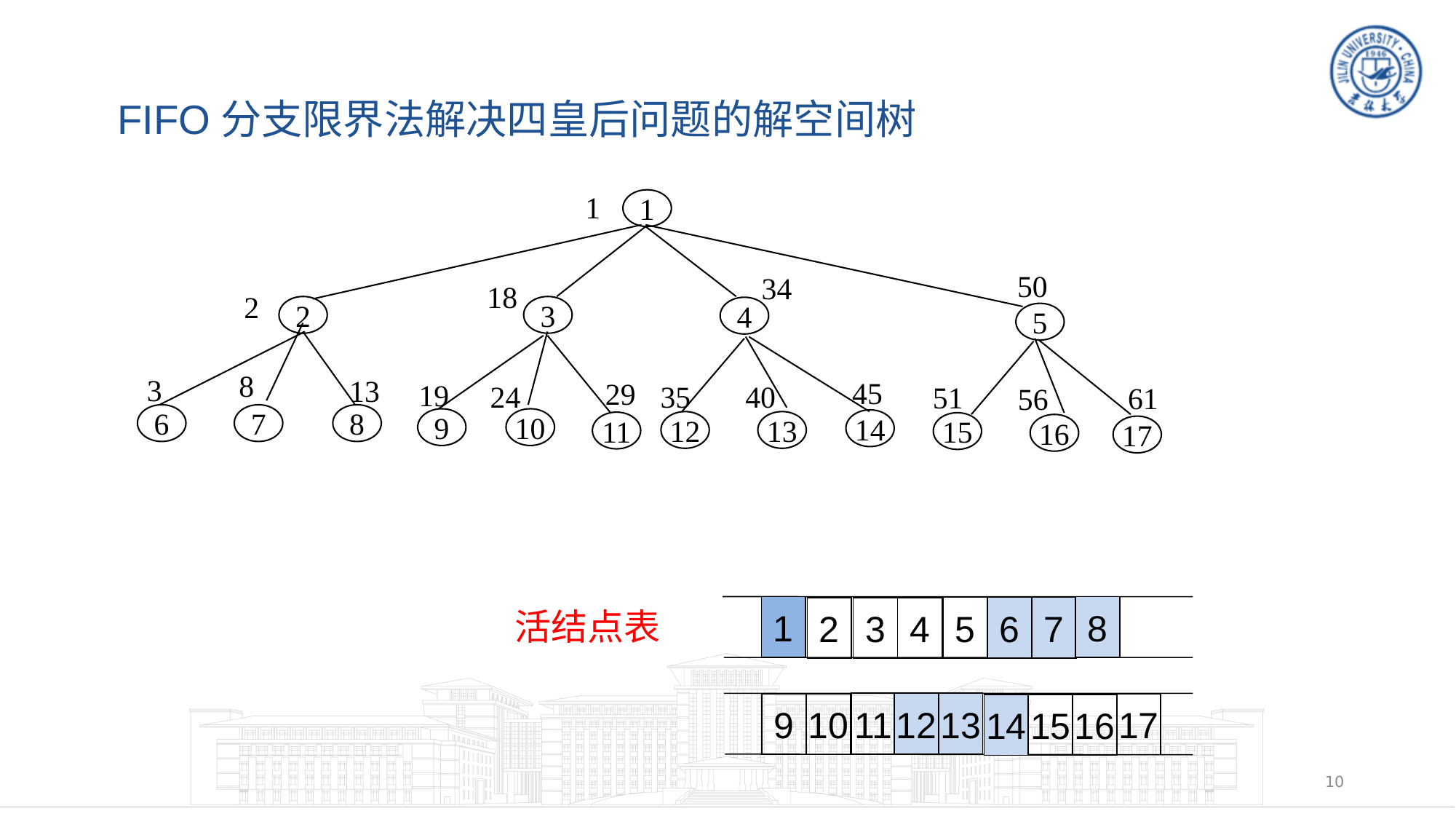

# FIFO分支限界法解决四皇后问题的解空间树
1
1

50
5
34
4
18
3
2
2

8
3
13
6
7
8

29
19
24
9
10
11

45
35
40
14
12
13

51
61
56
15
16
17

1
8
5
6
7
2
3
4
活结点表

11
12
13
9
10
17
14
15
16

10